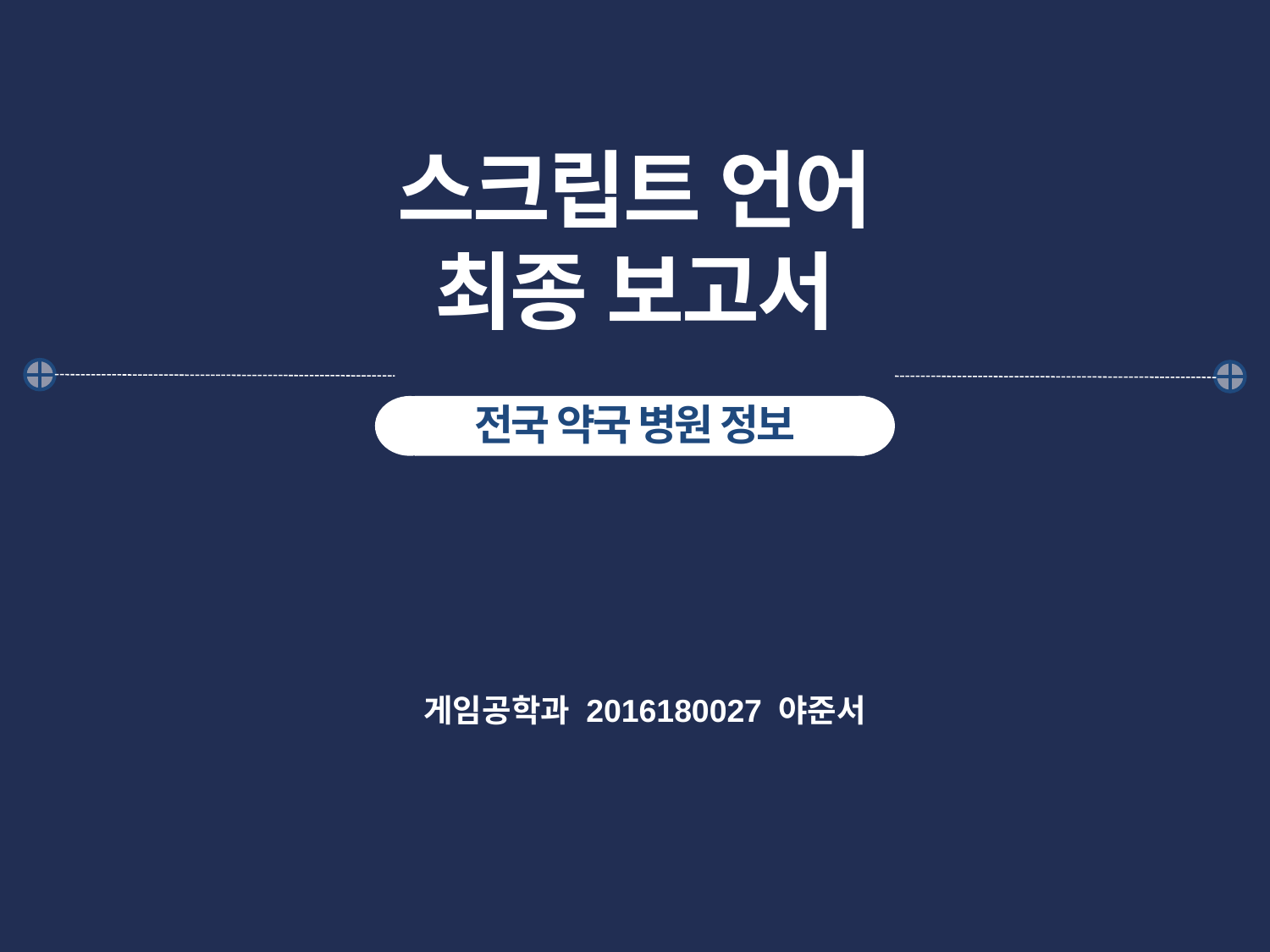

스크립트 언어
최종 보고서

전국 약국 병원 정보

게임공학과 2016180027 야준서